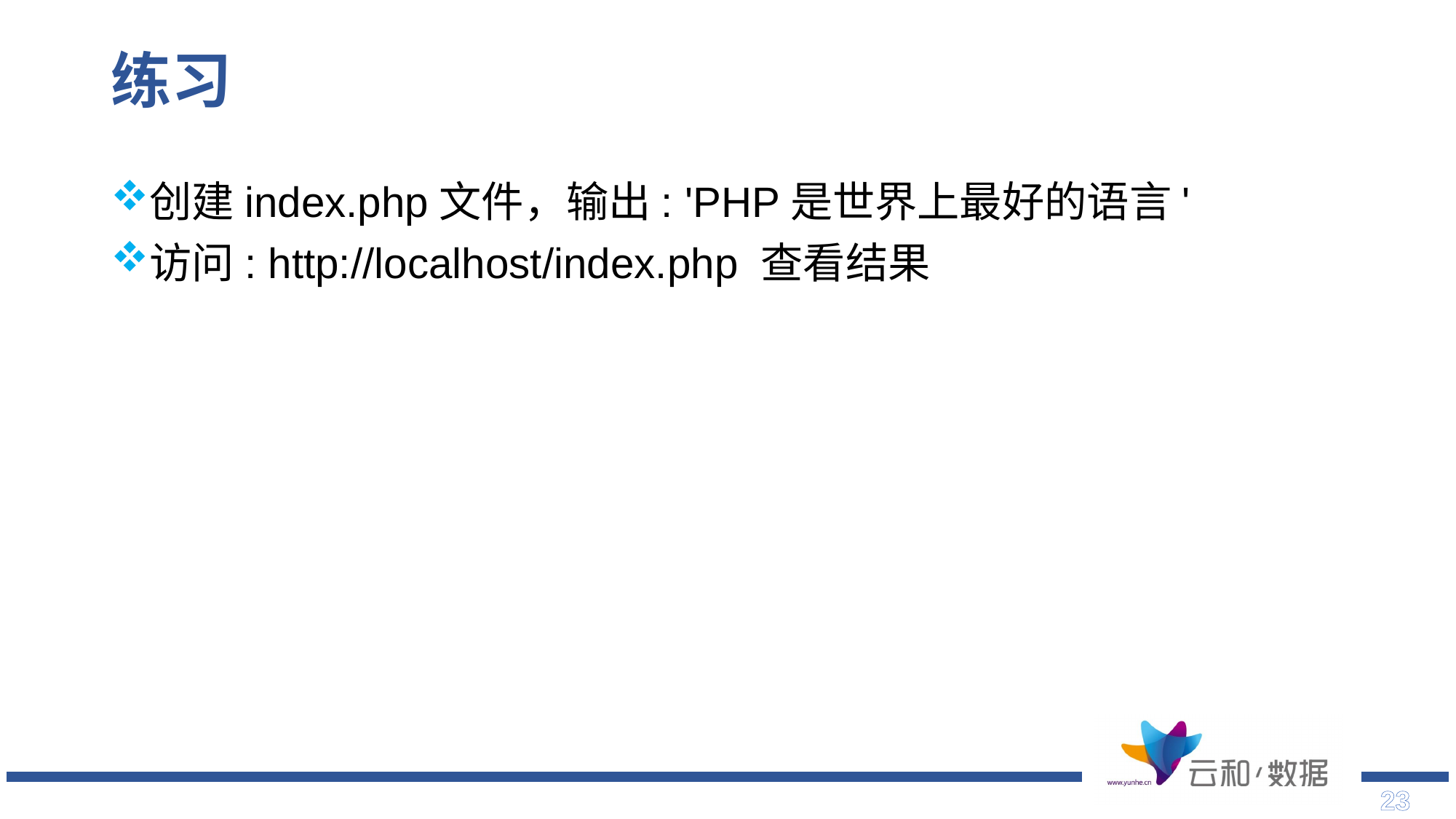

# 练习
创建index.php文件，输出: 'PHP是世界上最好的语言'
访问: http://localhost/index.php 查看结果